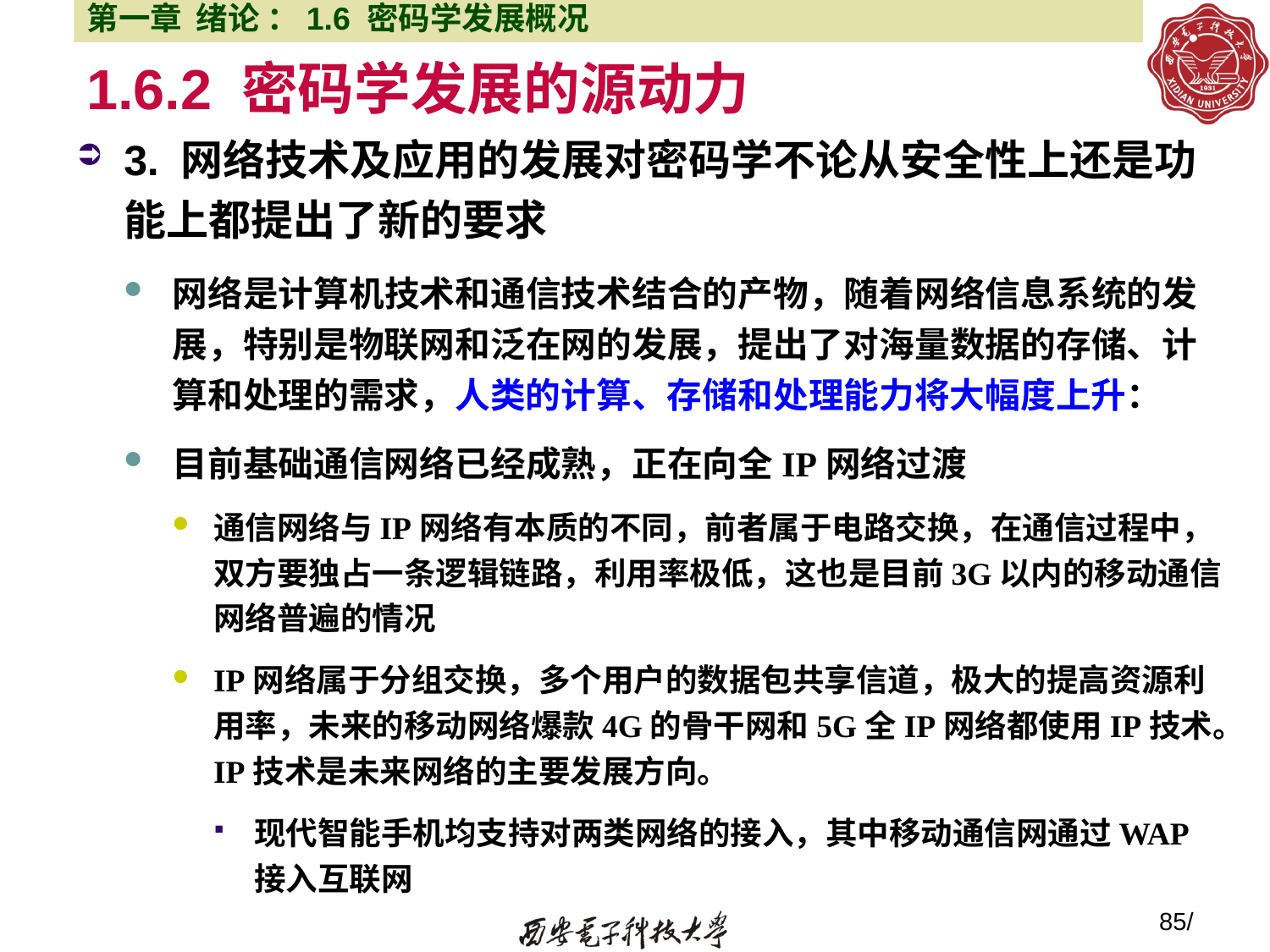

第一章  绪论 ：1.6 密码学发展概况
# 1.6.2 密码学发展的源动力
3. 网络技术及应用的发展对密码学不论从安全性上还是功能上都提出了新的要求
网络是计算机技术和通信技术结合的产物，随着网络信息系统的发展，特别是物联网和泛在网的发展，提出了对海量数据的存储、计算和处理的需求，人类的计算、存储和处理能力将大幅度上升：
目前基础通信网络已经成熟，正在向全IP网络过渡
通信网络与IP网络有本质的不同，前者属于电路交换，在通信过程中，双方要独占一条逻辑链路，利用率极低，这也是目前3G以内的移动通信网络普遍的情况
IP网络属于分组交换，多个用户的数据包共享信道，极大的提高资源利用率，未来的移动网络爆款4G的骨干网和5G全IP网络都使用IP技术。IP技术是未来网络的主要发展方向。
现代智能手机均支持对两类网络的接入，其中移动通信网通过WAP接入互联网
85/